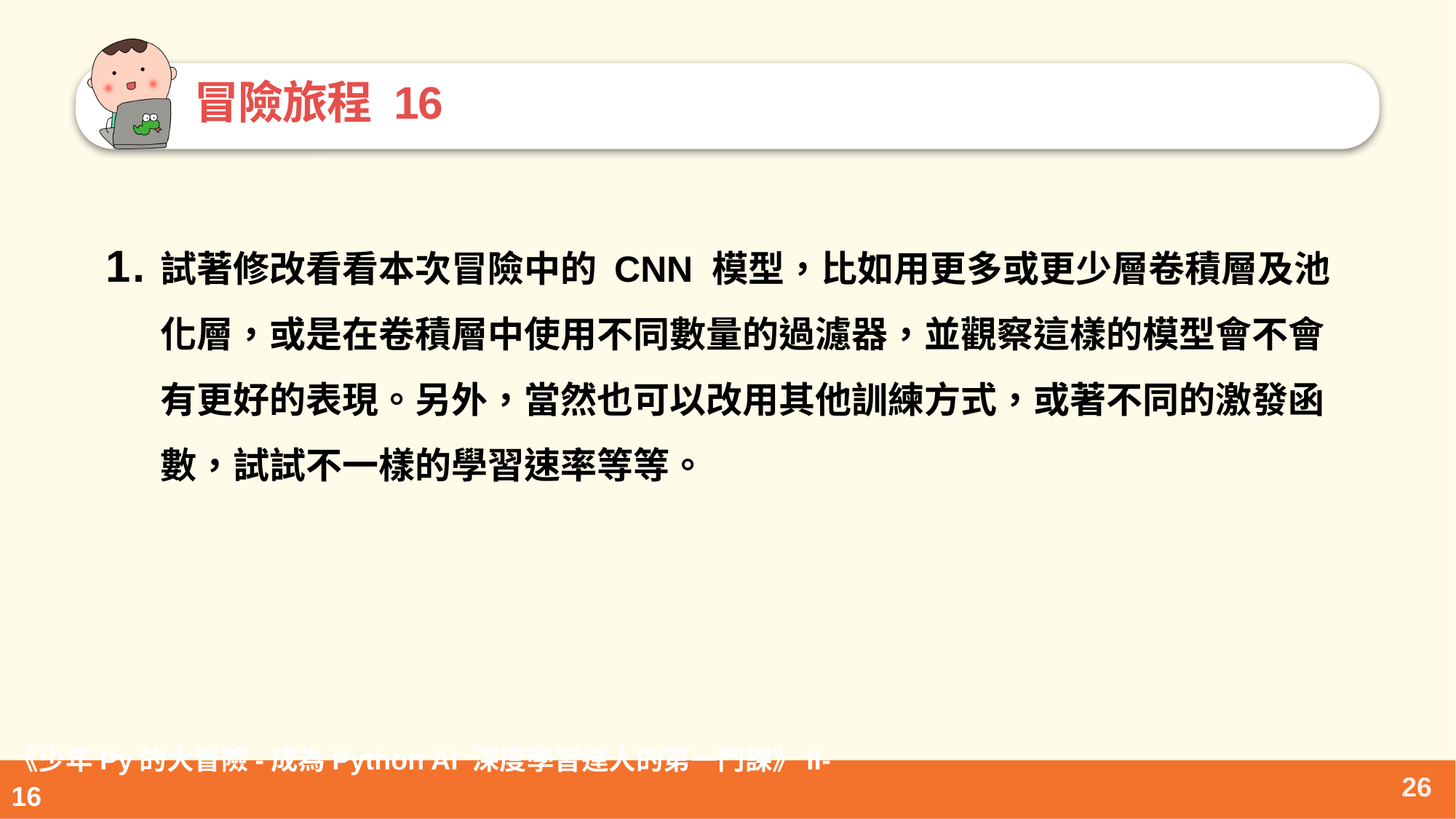

冒險旅程 16
試著修改看看本次冒險中的 CNN 模型，比如用更多或更少層卷積層及池化層，或是在卷積層中使用不同數量的過濾器，並觀察這樣的模型會不會有更好的表現。另外，當然也可以改用其他訓練方式，或著不同的激發函數，試試不一樣的學習速率等等。

26